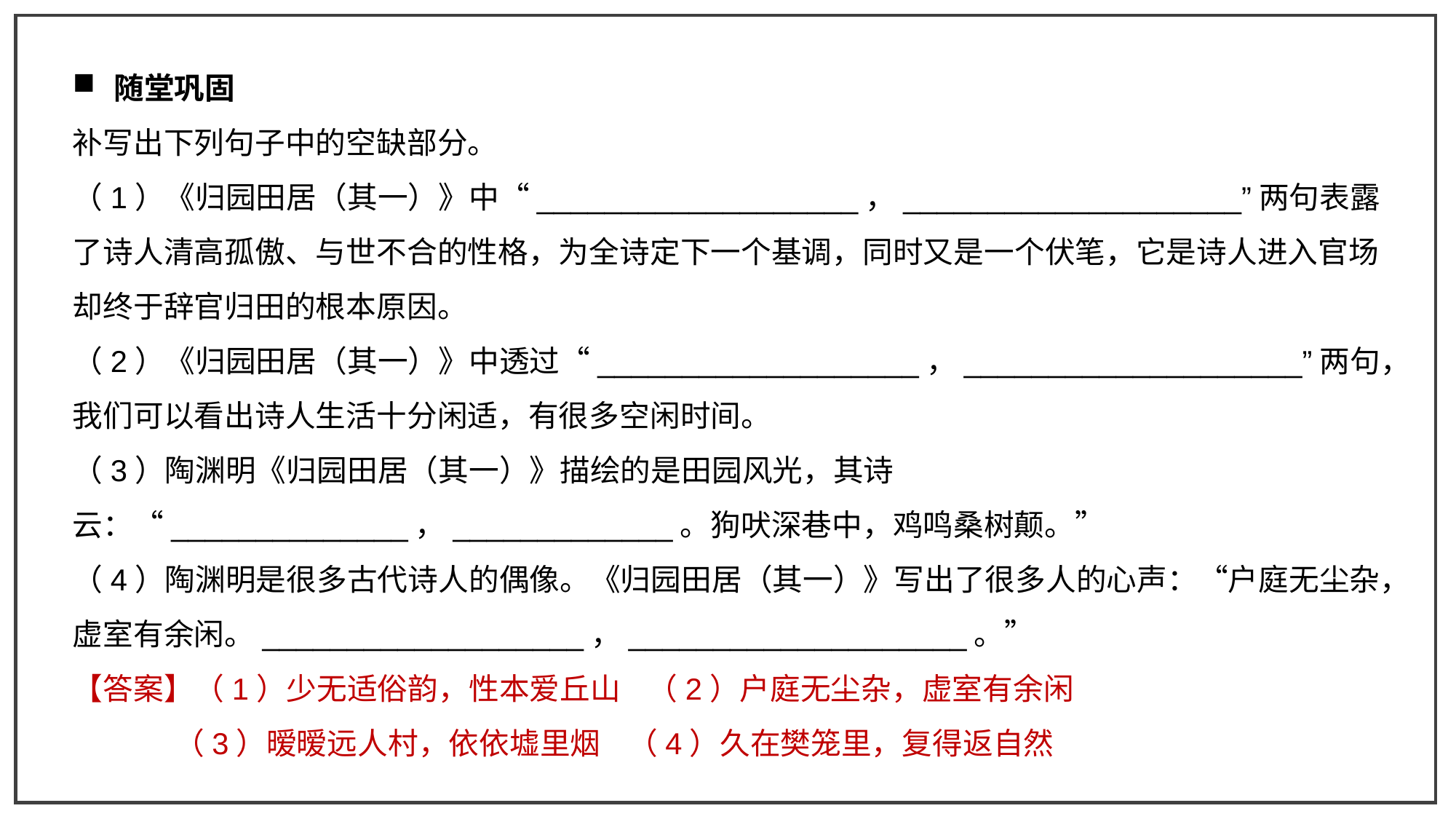

随堂巩固
补写出下列句子中的空缺部分。
（1）《归园田居（其一）》中“___________________，____________________”两句表露了诗人清高孤傲、与世不合的性格，为全诗定下一个基调，同时又是一个伏笔，它是诗人进入官场却终于辞官归田的根本原因。
（2）《归园田居（其一）》中透过“___________________，____________________”两句，我们可以看出诗人生活十分闲适，有很多空闲时间。
（3）陶渊明《归园田居（其一）》描绘的是田园风光，其诗云：“______________，_____________。狗吠深巷中，鸡鸣桑树颠。”
（4）陶渊明是很多古代诗人的偶像。《归园田居（其一）》写出了很多人的心声：“户庭无尘杂，虚室有余闲。___________________，____________________。”
【答案】（1）少无适俗韵，性本爱丘山    （2）户庭无尘杂，虚室有余闲
              （3）暧暧远人村，依依墟里烟    （4）久在樊笼里，复得返自然